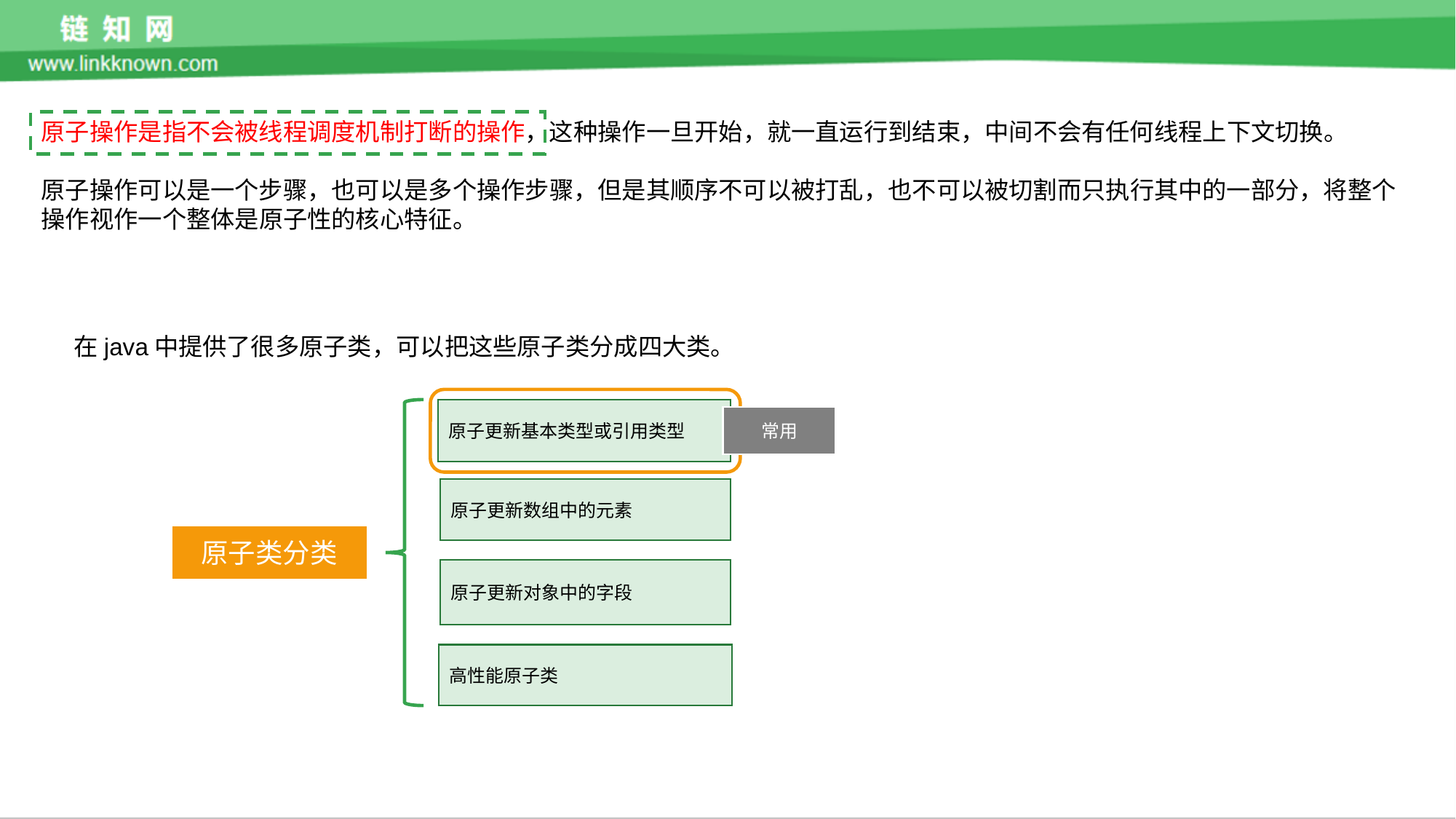

原子操作是指不会被线程调度机制打断的操作，这种操作一旦开始，就一直运行到结束，中间不会有任何线程上下文切换。

原子操作可以是一个步骤，也可以是多个操作步骤，但是其顺序不可以被打乱，也不可以被切割而只执行其中的一部分，将整个操作视作一个整体是原子性的核心特征。

在java中提供了很多原子类，可以把这些原子类分成四大类。

原子更新基本类型或引用类型
常用
原子更新数组中的元素
原子类分类
原子更新对象中的字段
高性能原子类